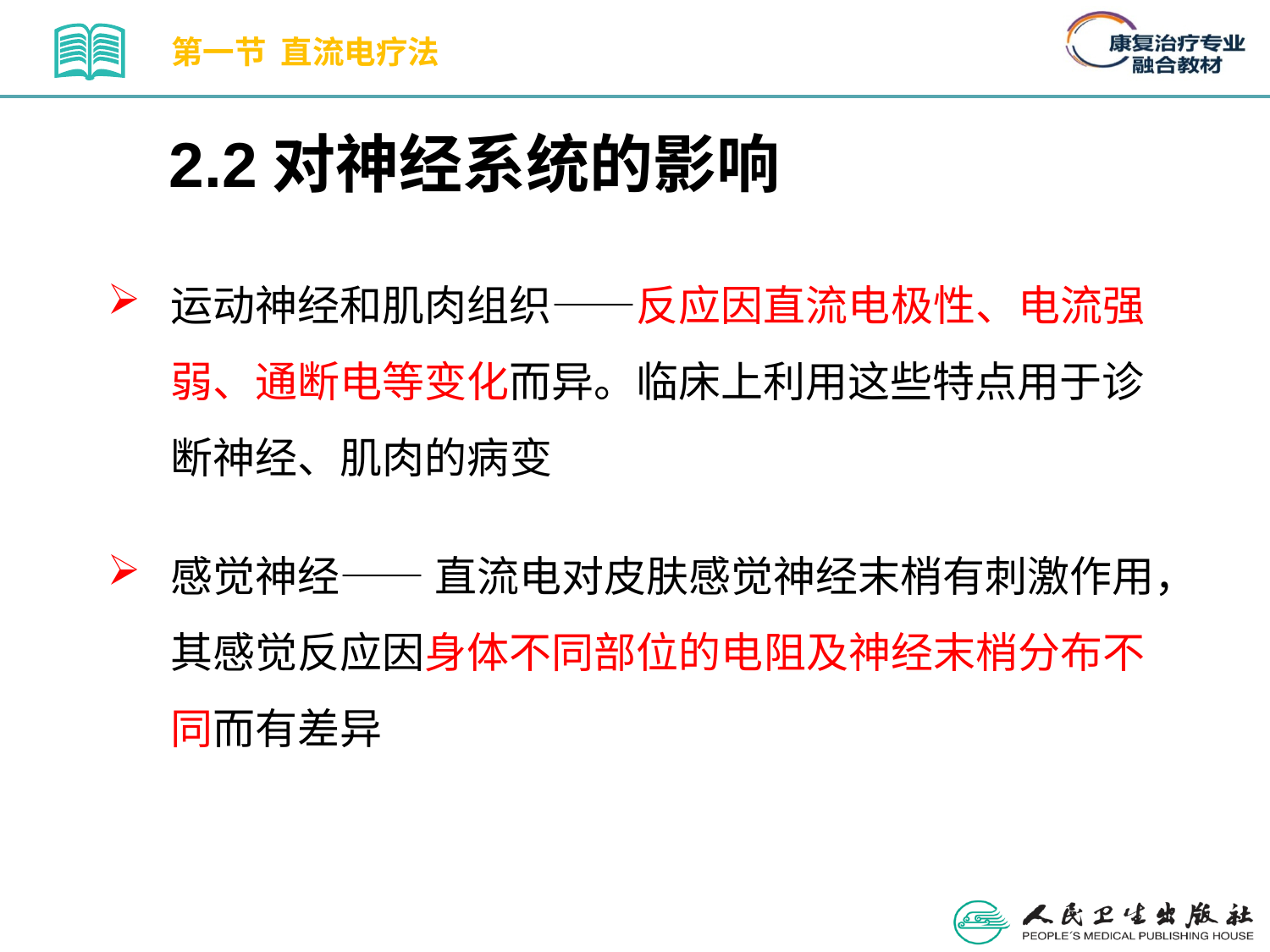

第一节  直流电疗法
2.2对神经系统的影响
运动神经和肌肉组织——反应因直流电极性、电流强弱、通断电等变化而异。临床上利用这些特点用于诊断神经、肌肉的病变
感觉神经—— 直流电对皮肤感觉神经末梢有刺激作用，其感觉反应因身体不同部位的电阻及神经末梢分布不同而有差异